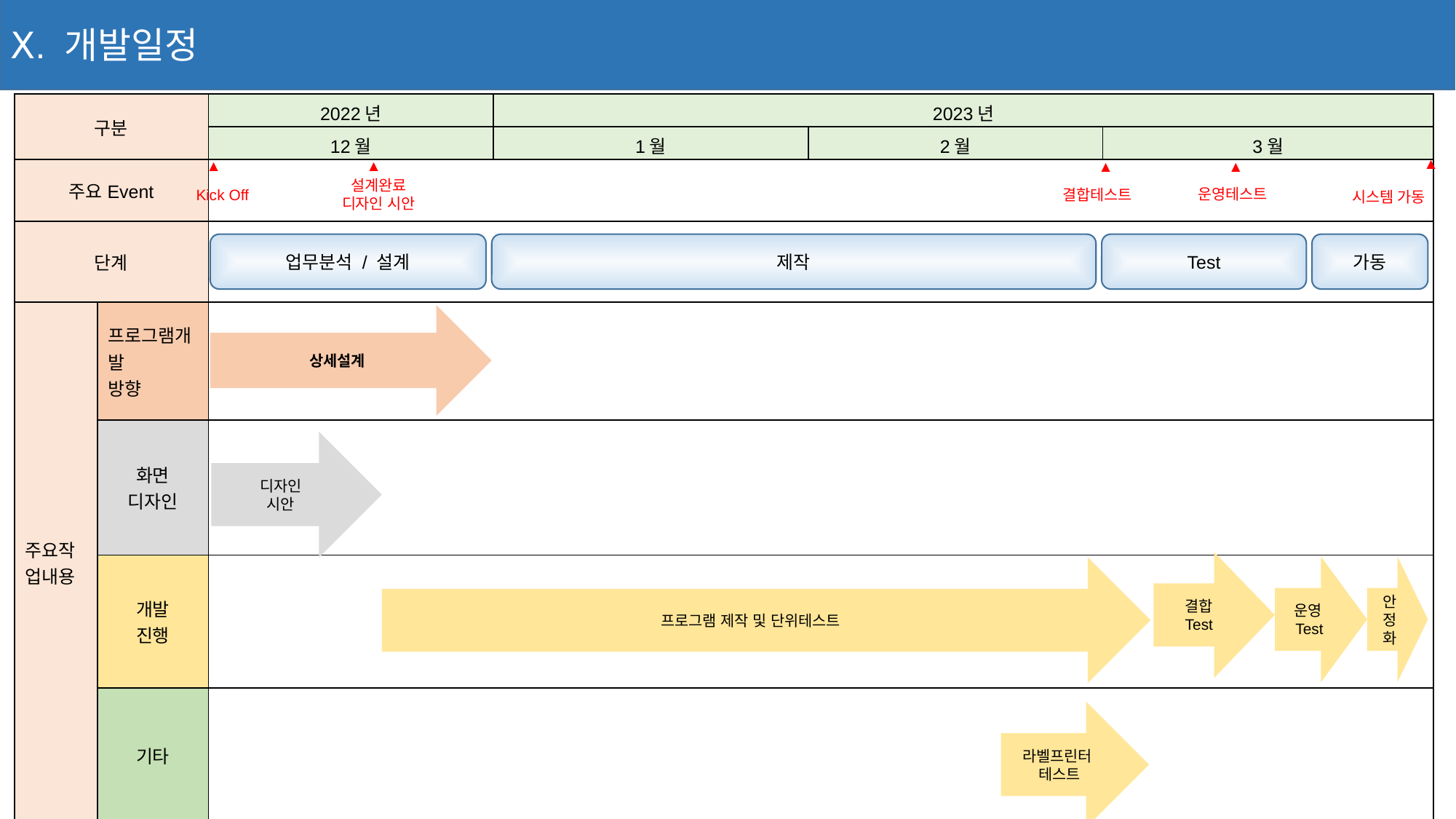

Ⅹ. 개발일정
Ⅱ. 업무 프로세스
| 구분 |  | 2022년 | 2023년 |  |  |
| --- | --- | --- | --- | --- | --- |
|  |  | 12월 | 1월 | 2월 | 3월 |
| 주요Event |  |  |  |  |  |
| 단계 |  |  |  |  |  |
| 주요작업내용 | 프로그램개발 방향 |  |  |  |  |
|  | 화면 디자인 |  |  |  |  |
|  | 개발 진행 |  |  |  |  |
|  | 기타 |  |  |  |  |
▲
▲
▲
▲
▲
설계완료
디자인 시안
운영테스트
Kick Off
결합테스트
시스템 가동
업무분석 / 설계
제작
Test
가동
상세설계
디자인
시안
결합
Test
운영Test
안정화
프로그램 제작 및 단위테스트
라벨프린터
테스트